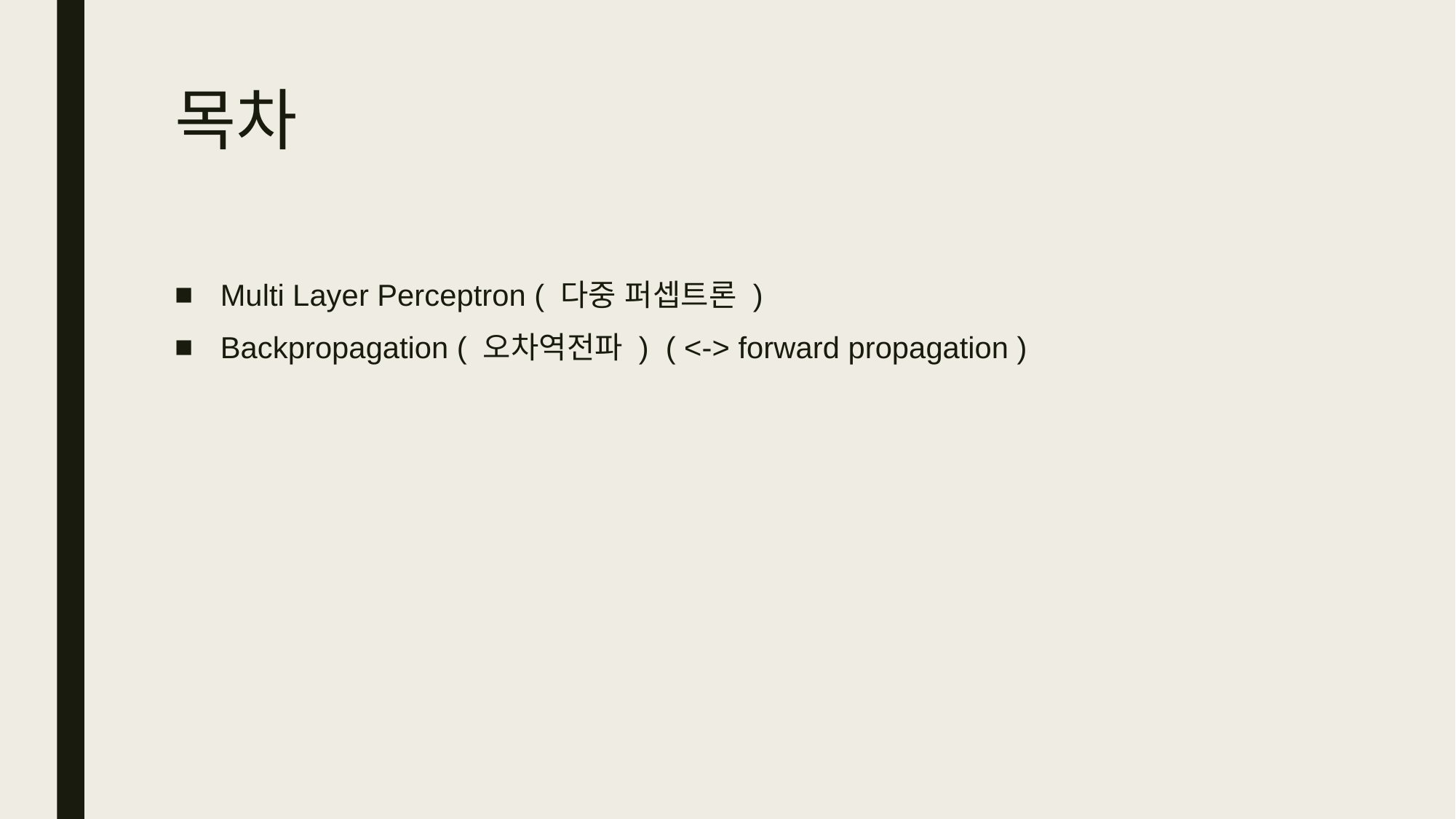

# 목차
Multi Layer Perceptron ( 다중 퍼셉트론 )
Backpropagation ( 오차역전파 )  ( <-> forward propagation )